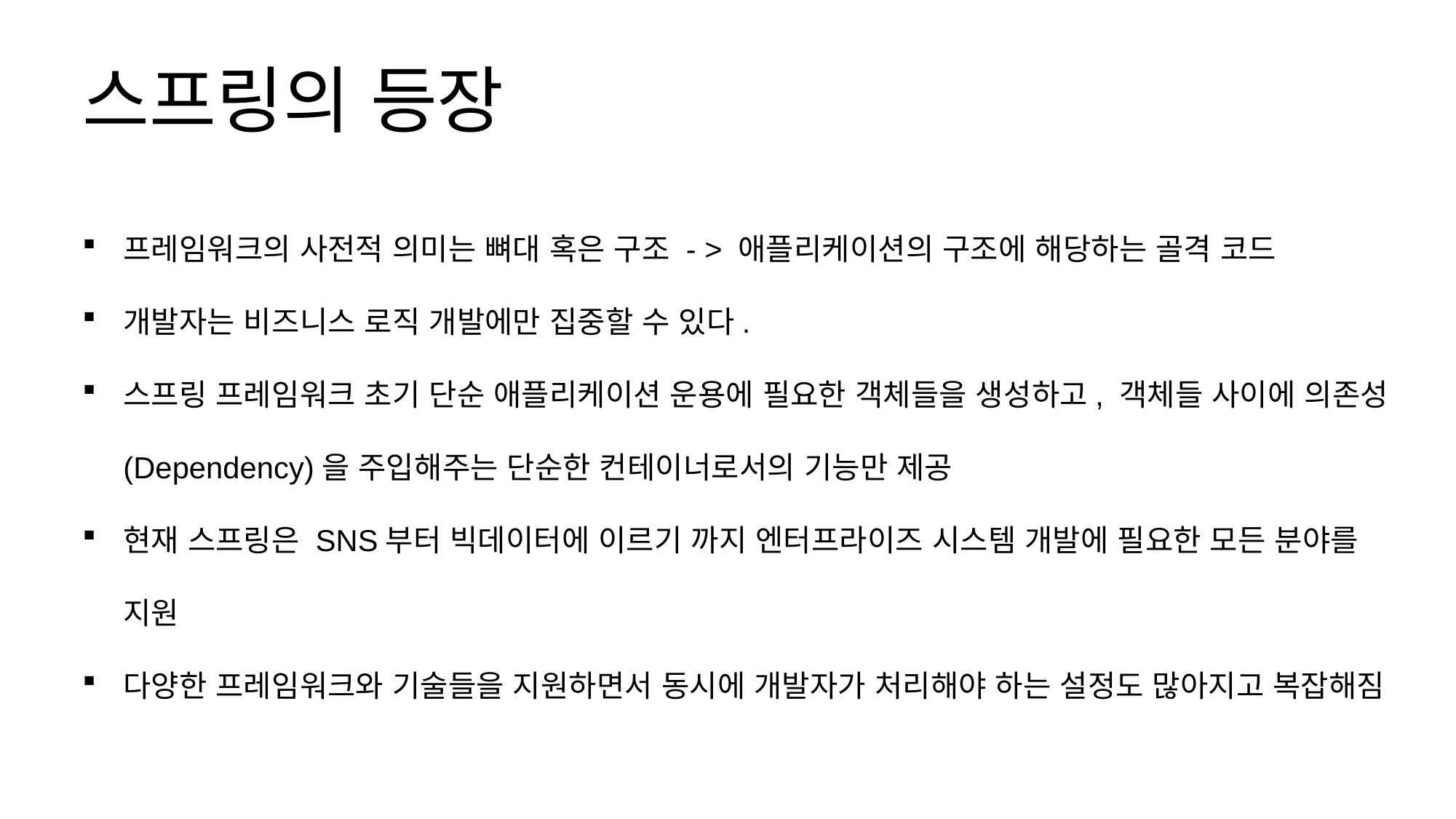

스프링의 등장
프레임워크의 사전적 의미는 뼈대 혹은 구조 - > 애플리케이션의 구조에 해당하는 골격 코드
개발자는 비즈니스 로직 개발에만 집중할 수 있다.
스프링 프레임워크 초기 단순 애플리케이션 운용에 필요한 객체들을 생성하고, 객체들 사이에 의존성(Dependency)을 주입해주는 단순한 컨테이너로서의 기능만 제공
현재 스프링은 SNS부터 빅데이터에 이르기 까지 엔터프라이즈 시스템 개발에 필요한 모든 분야를 지원
다양한 프레임워크와 기술들을 지원하면서 동시에 개발자가 처리해야 하는 설정도 많아지고 복잡해짐